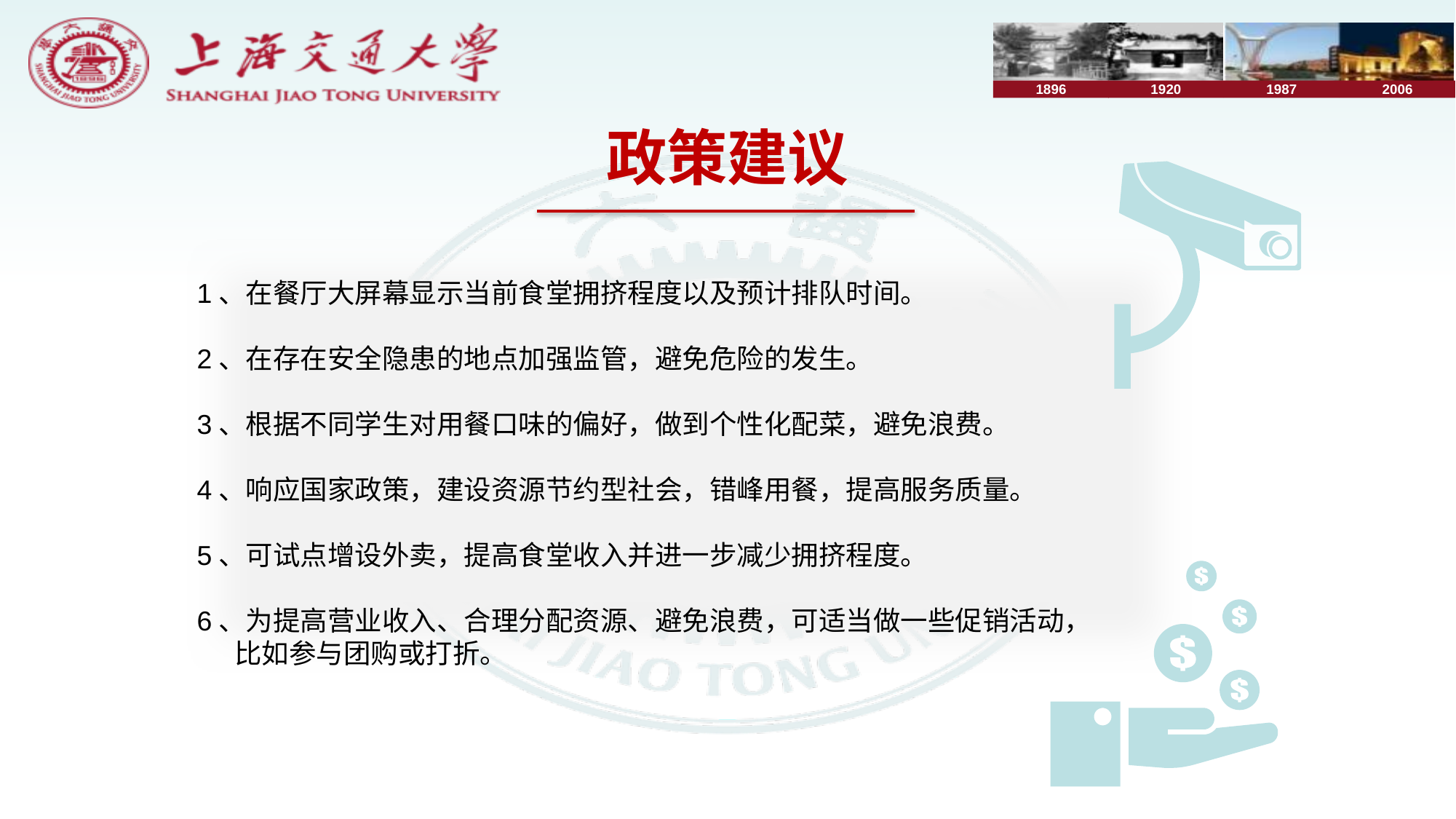

政策建议

1、在餐厅大屏幕显示当前食堂拥挤程度以及预计排队时间。

2、在存在安全隐患的地点加强监管，避免危险的发生。

3、根据不同学生对用餐口味的偏好，做到个性化配菜，避免浪费。

4、响应国家政策，建设资源节约型社会，错峰用餐，提高服务质量。

5、可试点增设外卖，提高食堂收入并进一步减少拥挤程度。

6、为提高营业收入、合理分配资源、避免浪费，可适当做一些促销活动，
     比如参与团购或打折。